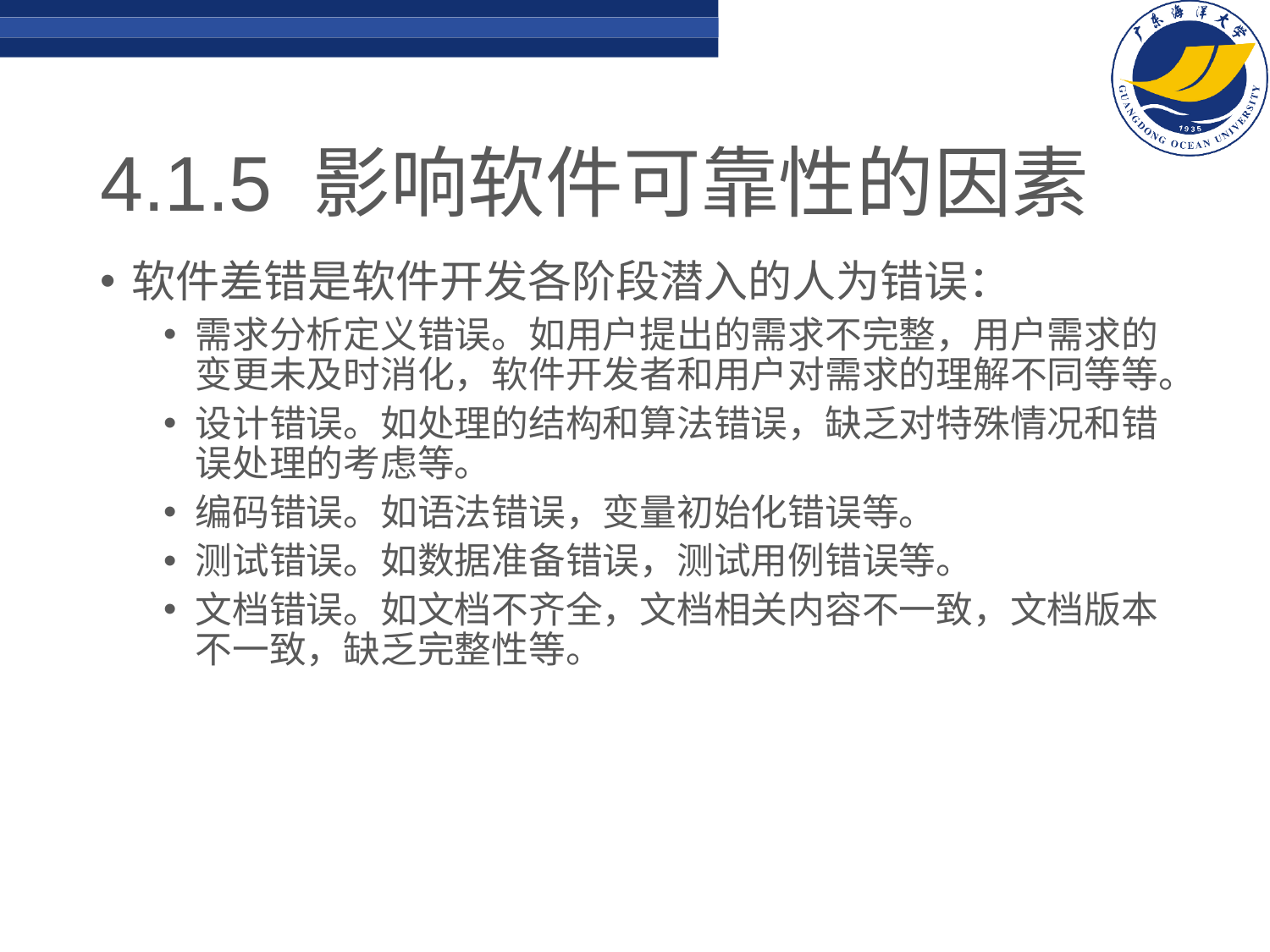

# 4.1.5 影响软件可靠性的因素
软件差错是软件开发各阶段潜入的人为错误：
需求分析定义错误。如用户提出的需求不完整，用户需求的变更未及时消化，软件开发者和用户对需求的理解不同等等。
设计错误。如处理的结构和算法错误，缺乏对特殊情况和错误处理的考虑等。
编码错误。如语法错误，变量初始化错误等。
测试错误。如数据准备错误，测试用例错误等。
文档错误。如文档不齐全，文档相关内容不一致，文档版本不一致，缺乏完整性等。
15